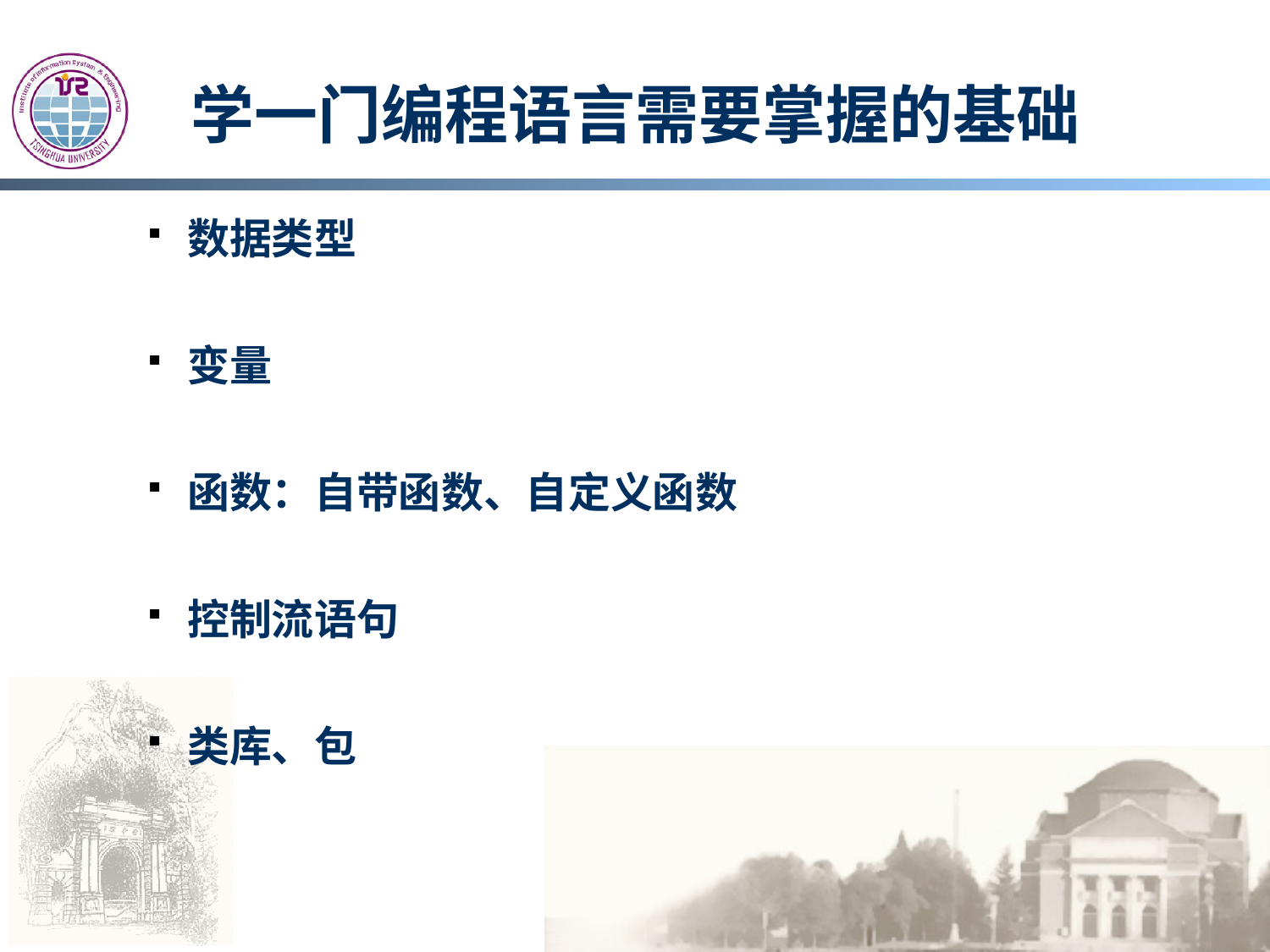

# 学一门编程语言需要掌握的基础
数据类型

变量

函数：自带函数、自定义函数

控制流语句

类库、包